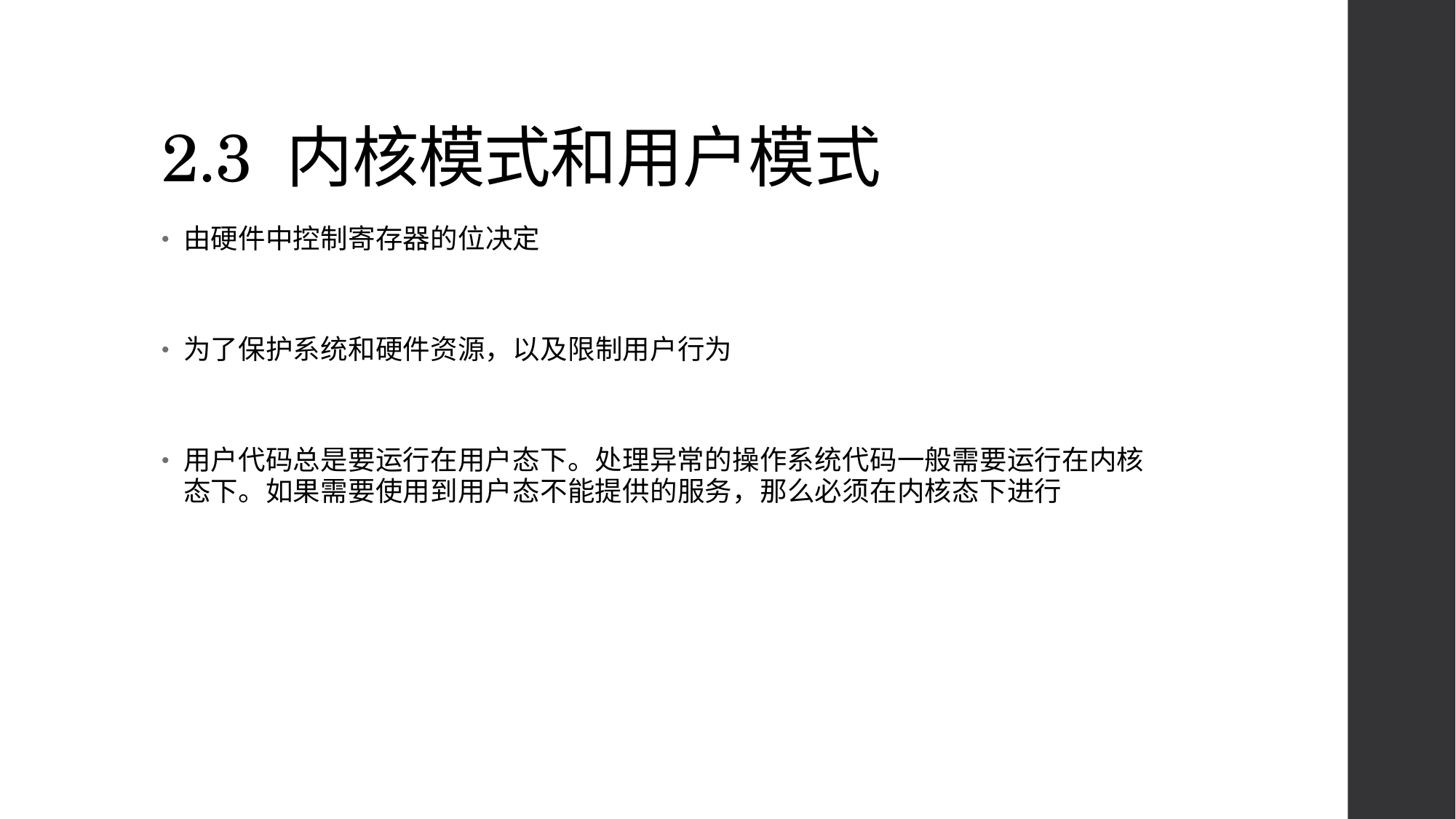

# 2.3 内核模式和用户模式
由硬件中控制寄存器的位决定

为了保护系统和硬件资源，以及限制用户行为

用户代码总是要运行在用户态下。处理异常的操作系统代码一般需要运行在内核态下。如果需要使用到用户态不能提供的服务，那么必须在内核态下进行